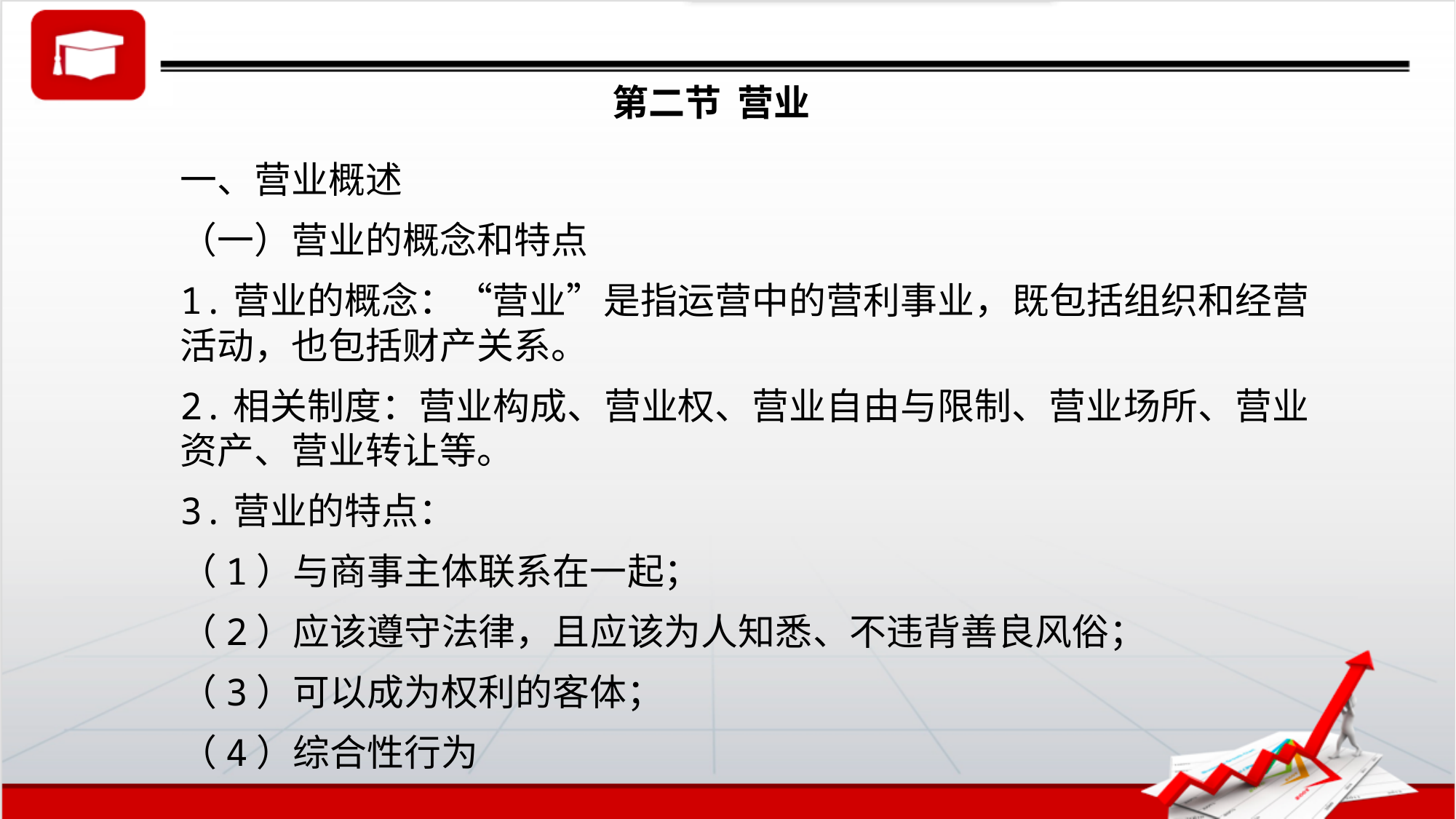

# 第二节  营业
一、营业概述
（一）营业的概念和特点
1.营业的概念：“营业”是指运营中的营利事业，既包括组织和经营活动，也包括财产关系。
2.相关制度：营业构成、营业权、营业自由与限制、营业场所、营业资产、营业转让等。
3.营业的特点：
（1）与商事主体联系在一起；
（2）应该遵守法律，且应该为人知悉、不违背善良风俗；
（3）可以成为权利的客体；
（4）综合性行为